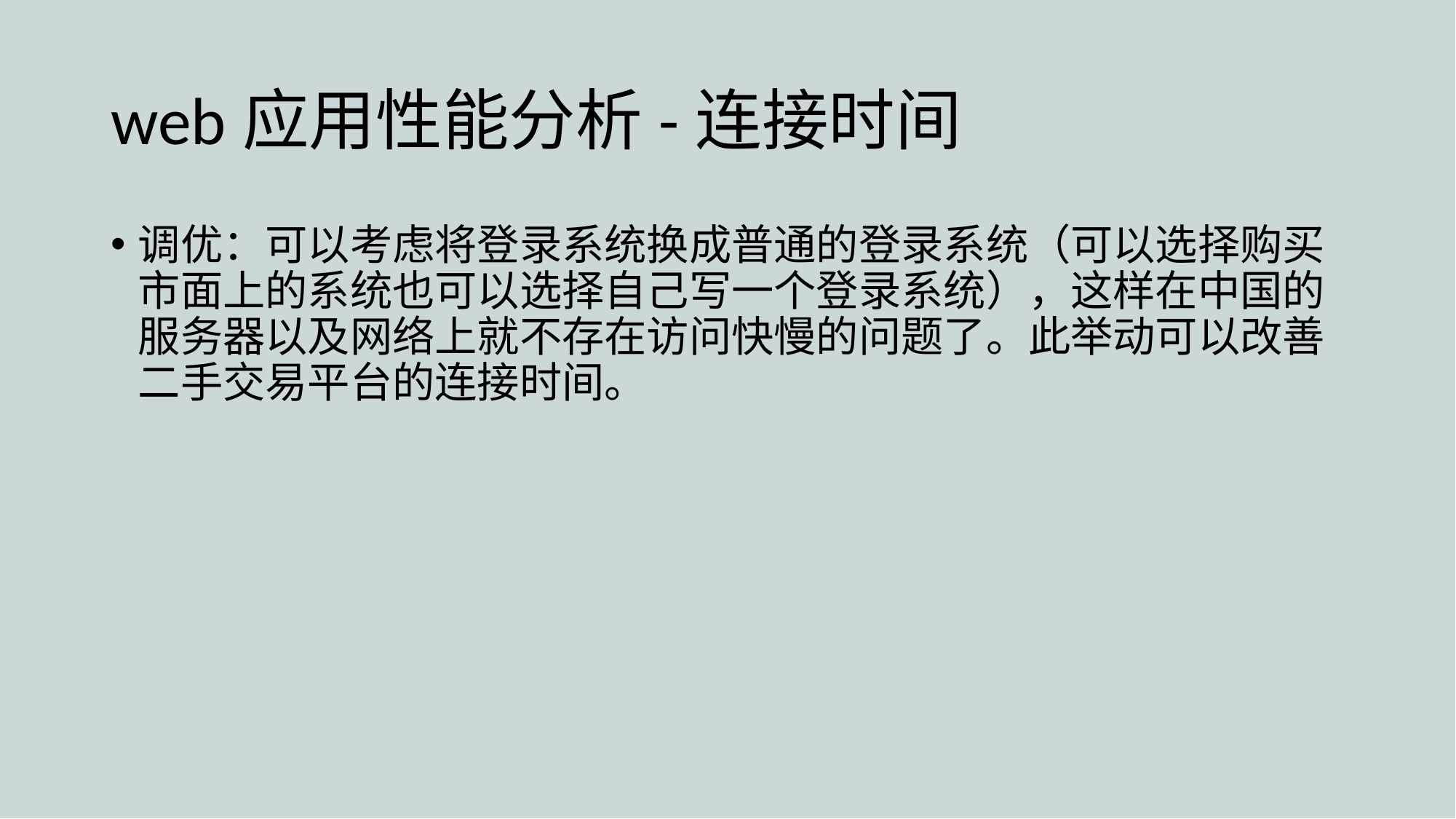

# web应用性能分析-连接时间
调优：可以考虑将登录系统换成普通的登录系统（可以选择购买市面上的系统也可以选择自己写一个登录系统），这样在中国的服务器以及网络上就不存在访问快慢的问题了。此举动可以改善二手交易平台的连接时间。